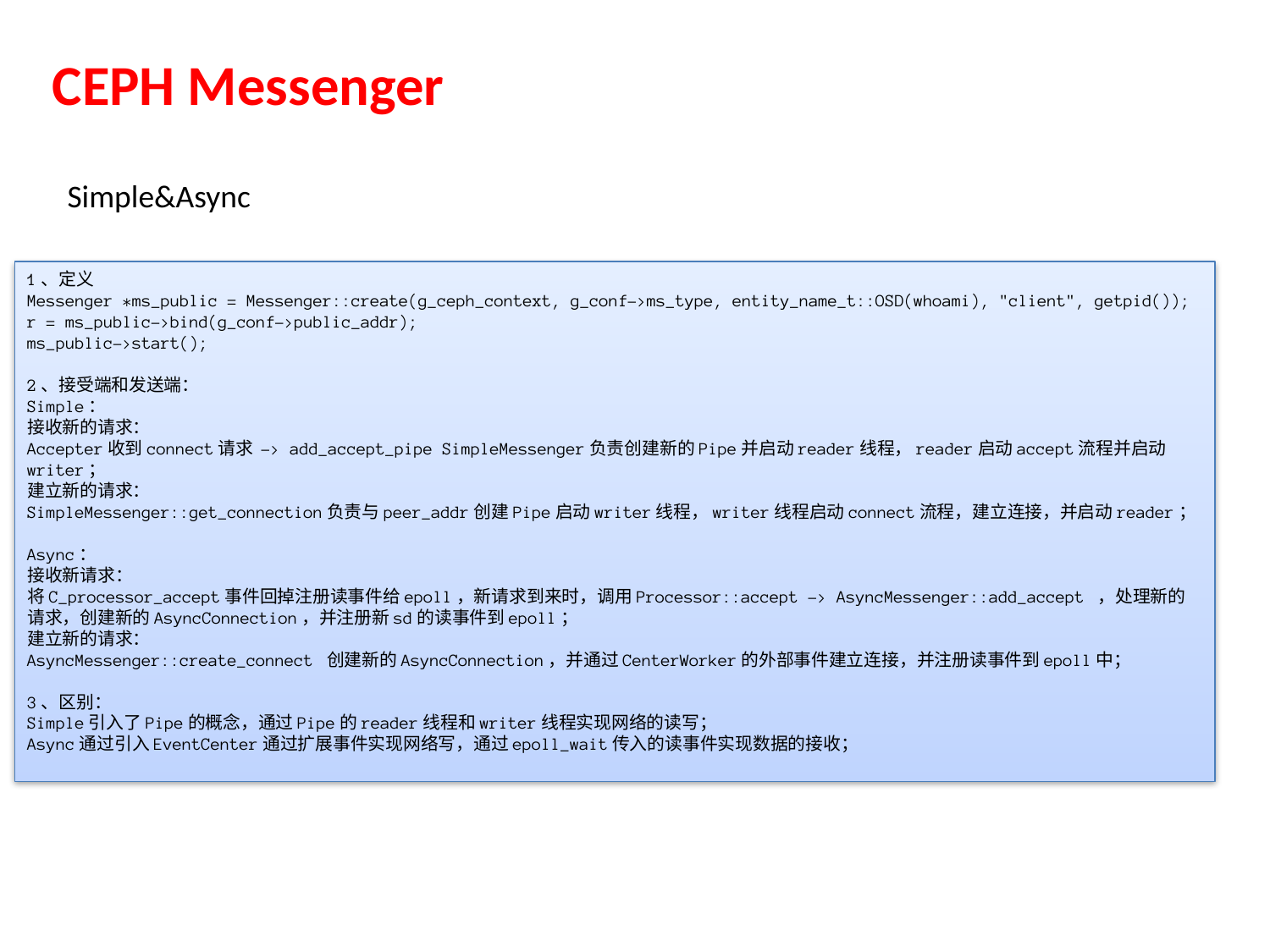

CEPH Messenger
Simple&Async
1、定义
Messenger *ms_public = Messenger::create(g_ceph_context, g_conf->ms_type, entity_name_t::OSD(whoami), "client", getpid());
r = ms_public->bind(g_conf->public_addr);
ms_public->start();

2、接受端和发送端：
Simple：
接收新的请求：
Accepter收到connect请求 -> add_accept_pipe SimpleMessenger负责创建新的Pipe并启动reader线程，reader启动accept流程并启动writer；
建立新的请求：
SimpleMessenger::get_connection负责与peer_addr创建Pipe启动writer线程，writer线程启动connect流程，建立连接，并启动reader；

Async：
接收新请求：
将C_processor_accept事件回掉注册读事件给epoll，新请求到来时，调用Processor::accept -> AsyncMessenger::add_accept ，处理新的请求，创建新的AsyncConnection，并注册新sd的读事件到epoll；
建立新的请求：
AsyncMessenger::create_connect 创建新的AsyncConnection，并通过CenterWorker的外部事件建立连接，并注册读事件到epoll中；

3、区别：
Simple引入了Pipe的概念，通过Pipe的reader线程和writer线程实现网络的读写；
Async通过引入EventCenter通过扩展事件实现网络写，通过epoll_wait传入的读事件实现数据的接收；